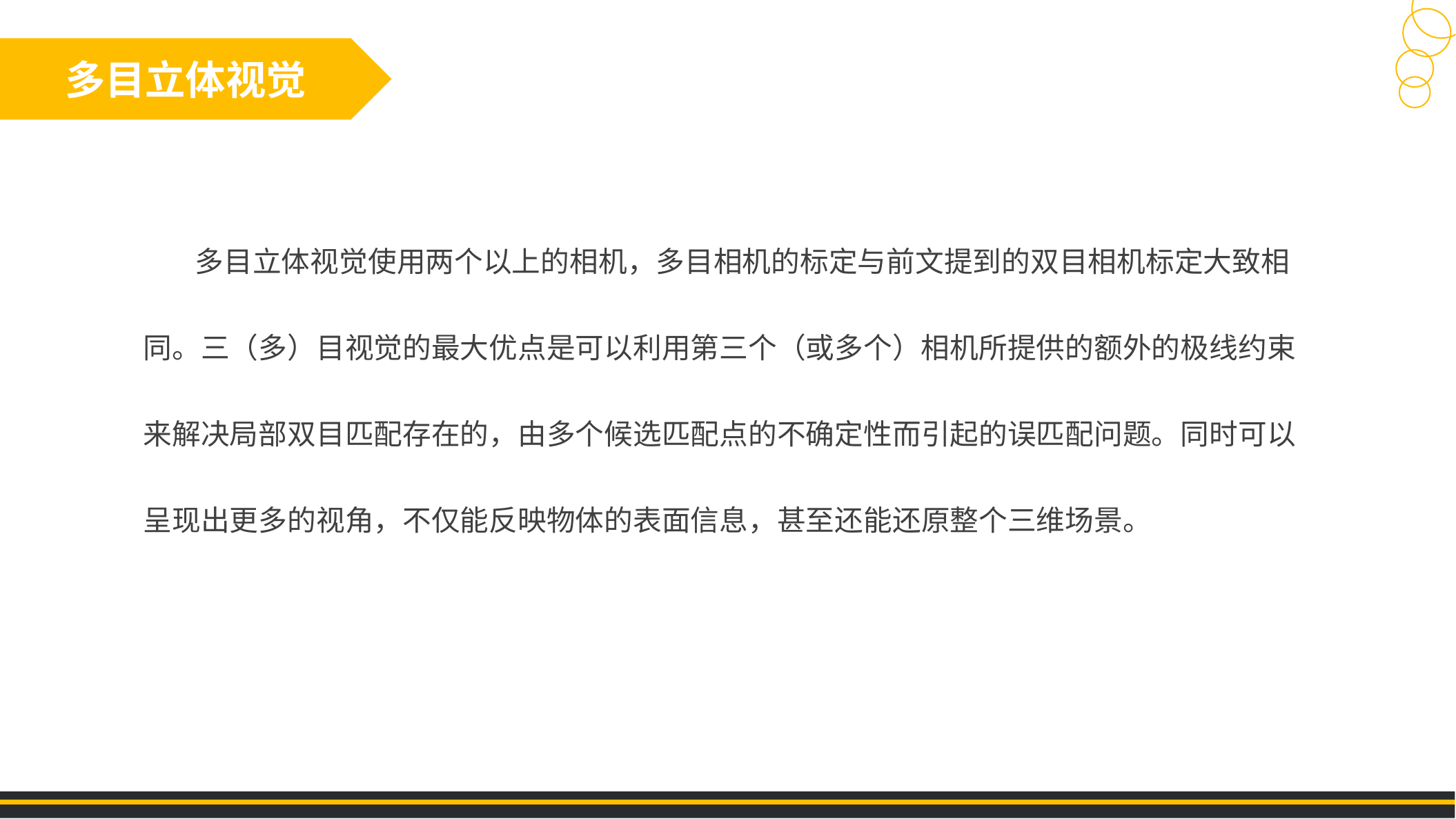

多目立体视觉
多目立体视觉使用两个以上的相机，多目相机的标定与前文提到的双目相机标定大致相同。三（多）目视觉的最大优点是可以利用第三个（或多个）相机所提供的额外的极线约束来解决局部双目匹配存在的，由多个候选匹配点的不确定性而引起的误匹配问题。同时可以呈现出更多的视角，不仅能反映物体的表面信息，甚至还能还原整个三维场景。